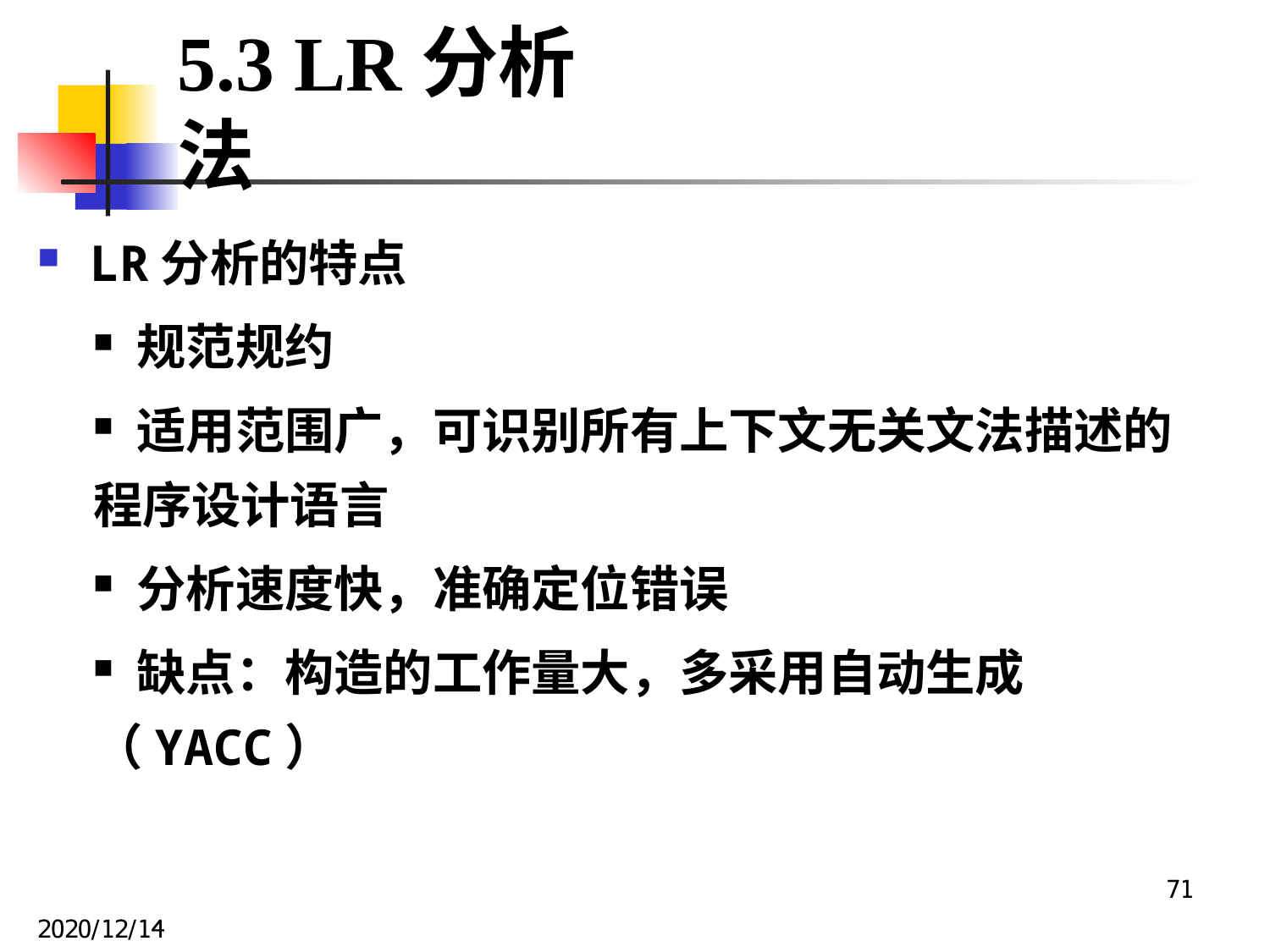

5.3 LR分析法
 LR分析的特点
 规范规约
 适用范围广，可识别所有上下文无关文法描述的程序设计语言
 分析速度快，准确定位错误
 缺点：构造的工作量大，多采用自动生成（YACC）
71
2020/12/14